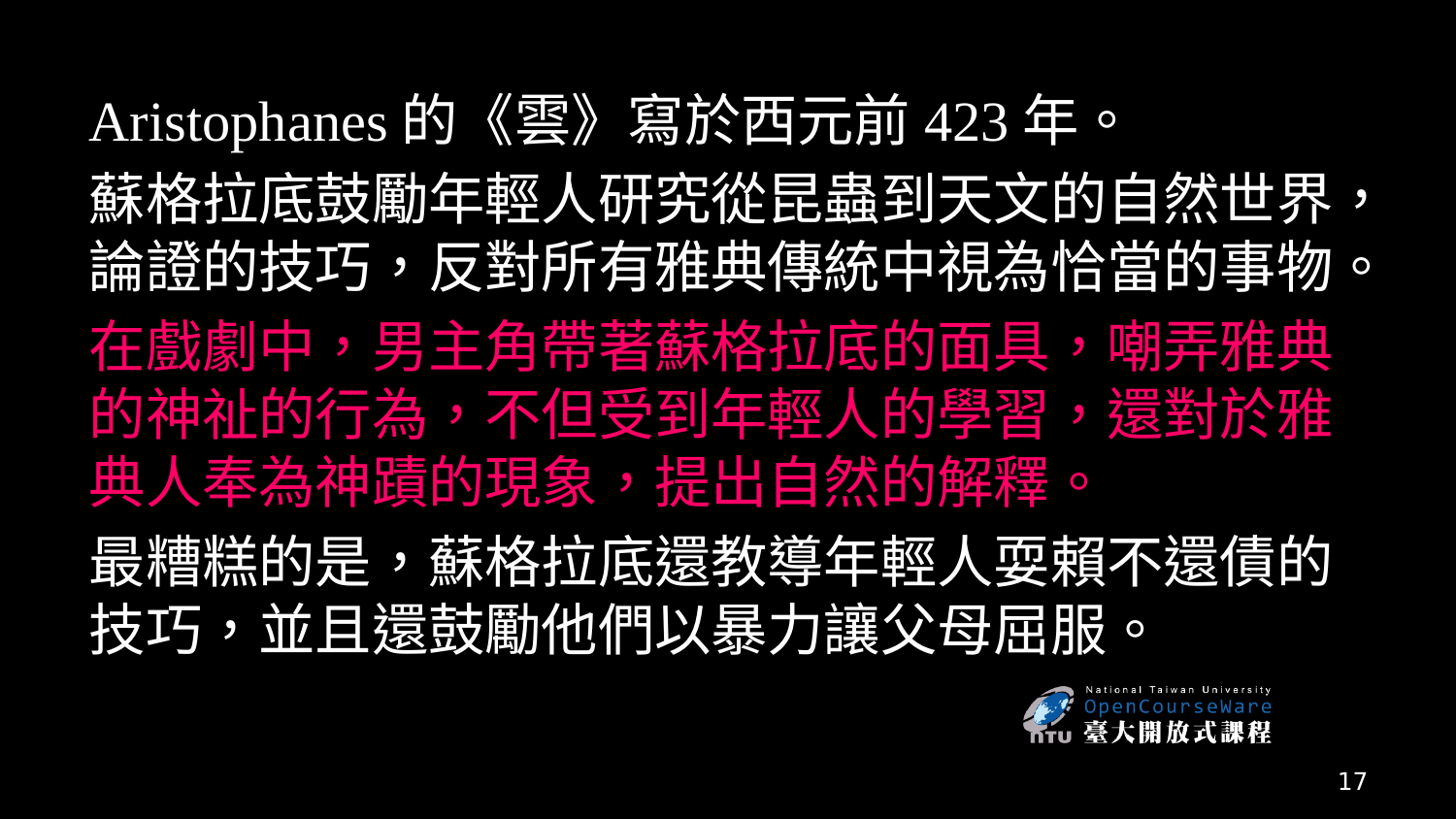

Aristophanes的《雲》寫於西元前423年。
蘇格拉底鼓勵年輕人研究從昆蟲到天文的自然世界，論證的技巧，反對所有雅典傳統中視為恰當的事物。
在戲劇中，男主角帶著蘇格拉底的面具，嘲弄雅典的神祉的行為，不但受到年輕人的學習，還對於雅典人奉為神蹟的現象，提出自然的解釋。
最糟糕的是，蘇格拉底還教導年輕人耍賴不還債的技巧，並且還鼓勵他們以暴力讓父母屈服。

17